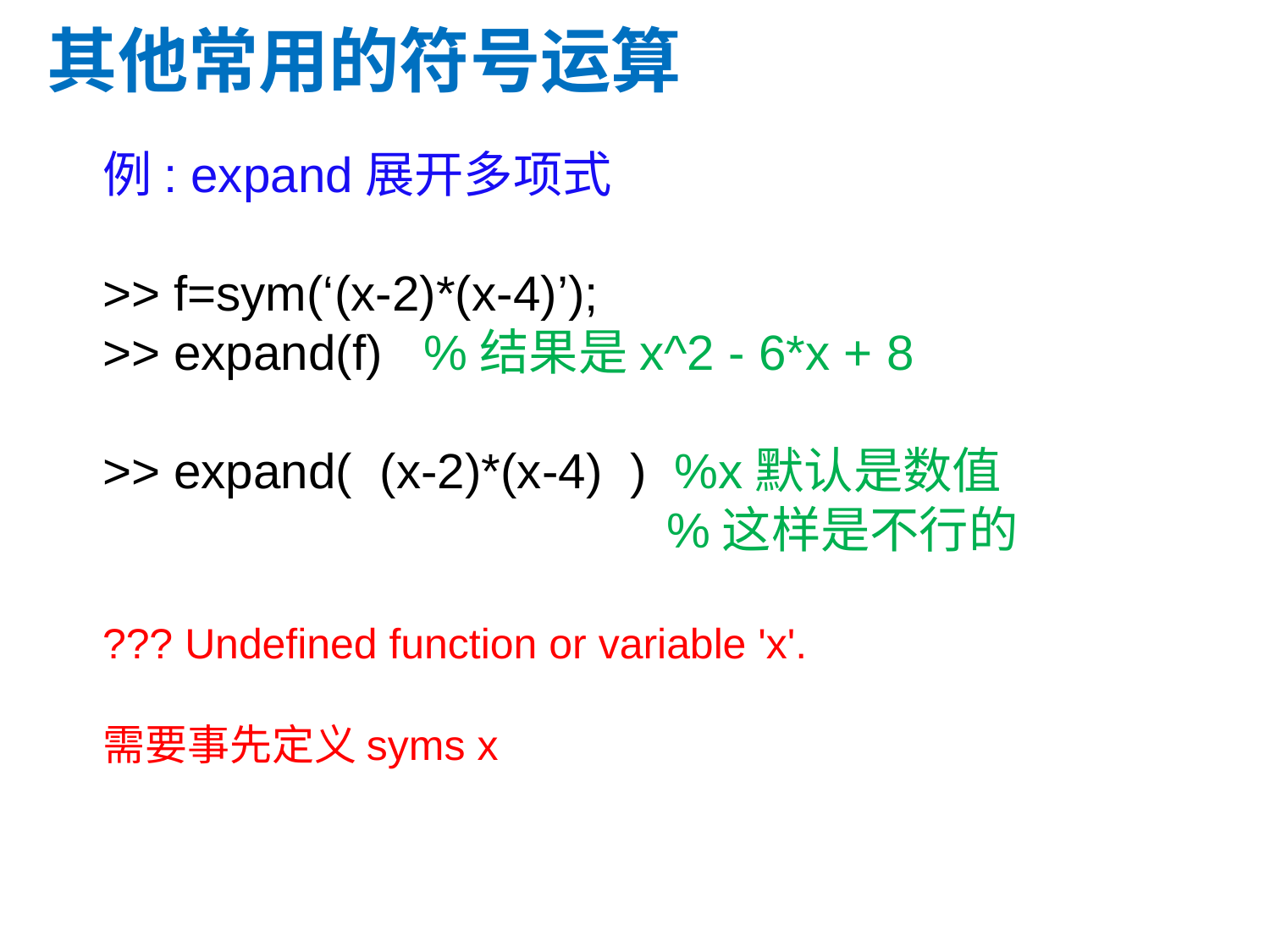

其他常用的符号运算
例: expand展开多项式

>> f=sym(‘(x-2)*(x-4)’);
>> expand(f)   %结果是x^2 - 6*x + 8

>> expand(  (x-2)*(x-4)  )  %x默认是数值
                                         %这样是不行的

??? Undefined function or variable 'x'.

需要事先定义syms x